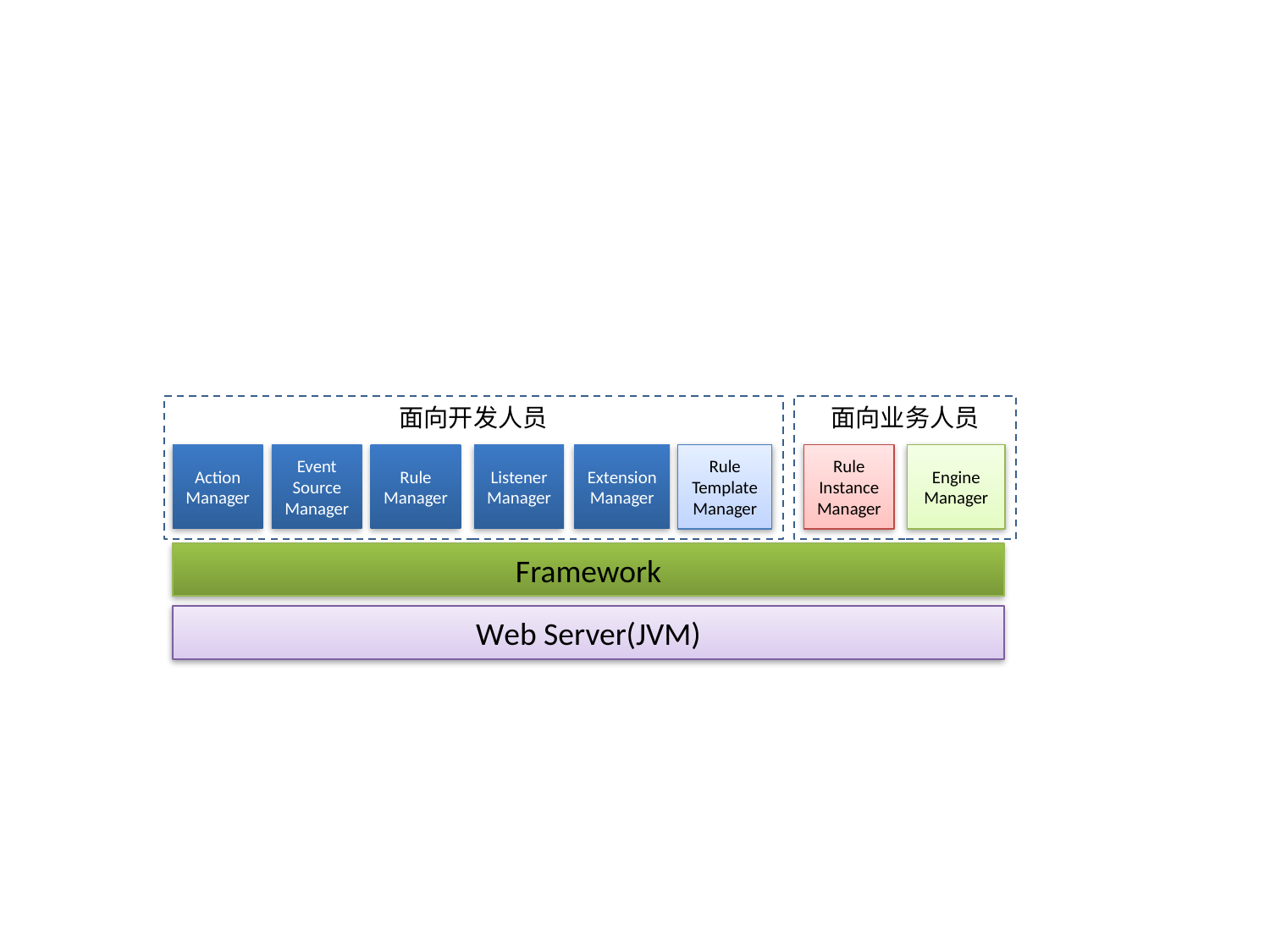

面向业务人员
面向开发人员
Rule
Template Manager
Rule Instance Manager
Engine Manager
Rule Manager
Listener Manager
Extension Manager
Event Source Manager
Action Manager
Framework
Web Server(JVM)